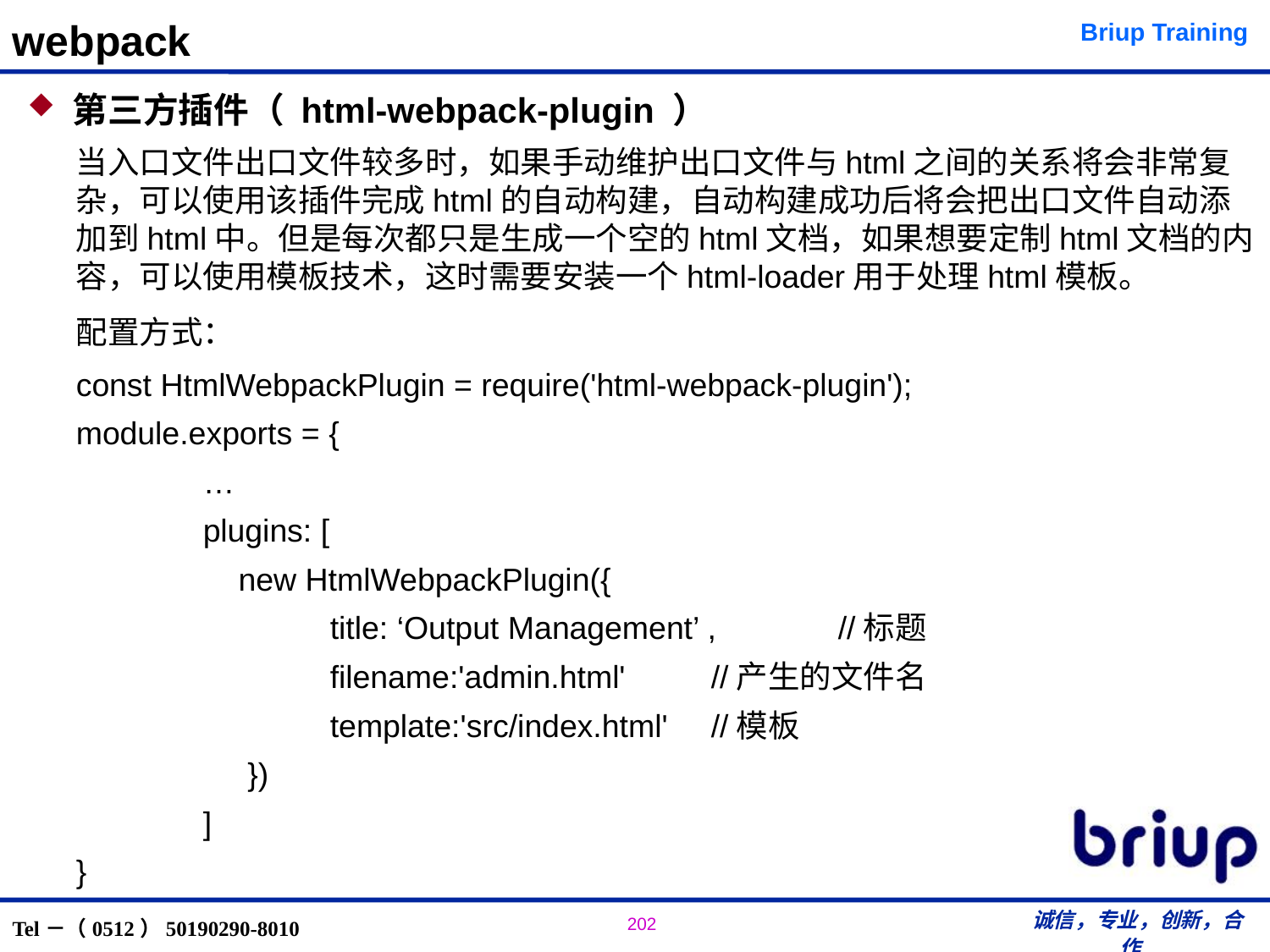

# webpack
第三方插件（ html-webpack-plugin ）
当入口文件出口文件较多时，如果手动维护出口文件与html之间的关系将会非常复杂，可以使用该插件完成html的自动构建，自动构建成功后将会把出口文件自动添加到html中。但是每次都只是生成一个空的html文档，如果想要定制html文档的内容，可以使用模板技术，这时需要安装一个html-loader用于处理html模板。
配置方式：
const HtmlWebpackPlugin = require('html-webpack-plugin');
module.exports = {
	…
	plugins: [
	    new HtmlWebpackPlugin({
		title: ‘Output Management’ , 	//标题
		filename:'admin.html'  	//产生的文件名
		template:'src/index.html'	//模板
	     })
	]
}